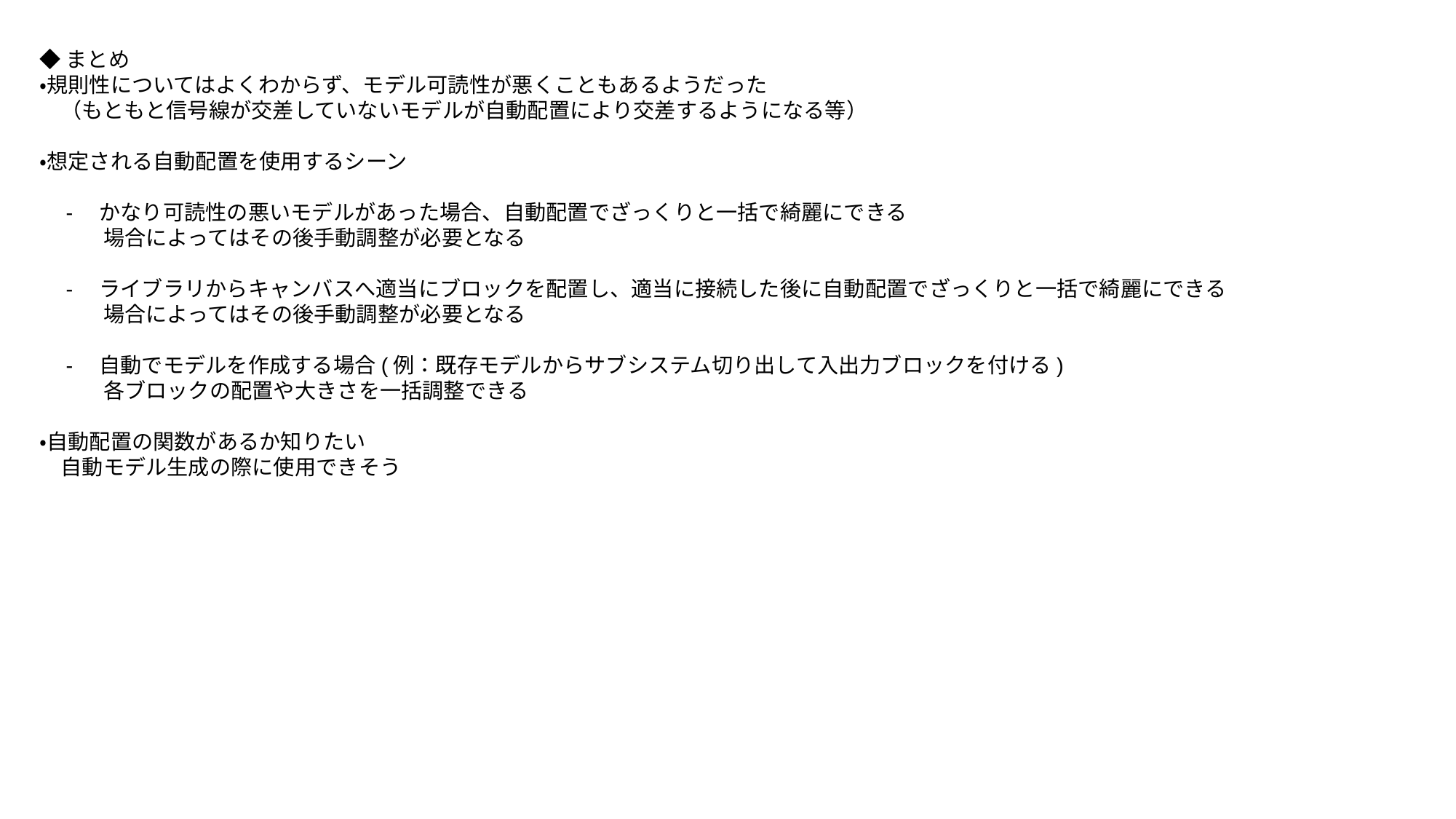

◆まとめ
・規則性についてはよくわからず、モデル可読性が悪くこともあるようだった
　（もともと信号線が交差していないモデルが自動配置により交差するようになる等）

・想定される自動配置を使用するシーン

　-　かなり可読性の悪いモデルがあった場合、自動配置でざっくりと一括で綺麗にできる
　　　場合によってはその後手動調整が必要となる

　-　ライブラリからキャンバスへ適当にブロックを配置し、適当に接続した後に自動配置でざっくりと一括で綺麗にできる
　　　場合によってはその後手動調整が必要となる

　-　自動でモデルを作成する場合(例：既存モデルからサブシステム切り出して入出力ブロックを付ける)
　　　各ブロックの配置や大きさを一括調整できる

・自動配置の関数があるか知りたい
　自動モデル生成の際に使用できそう